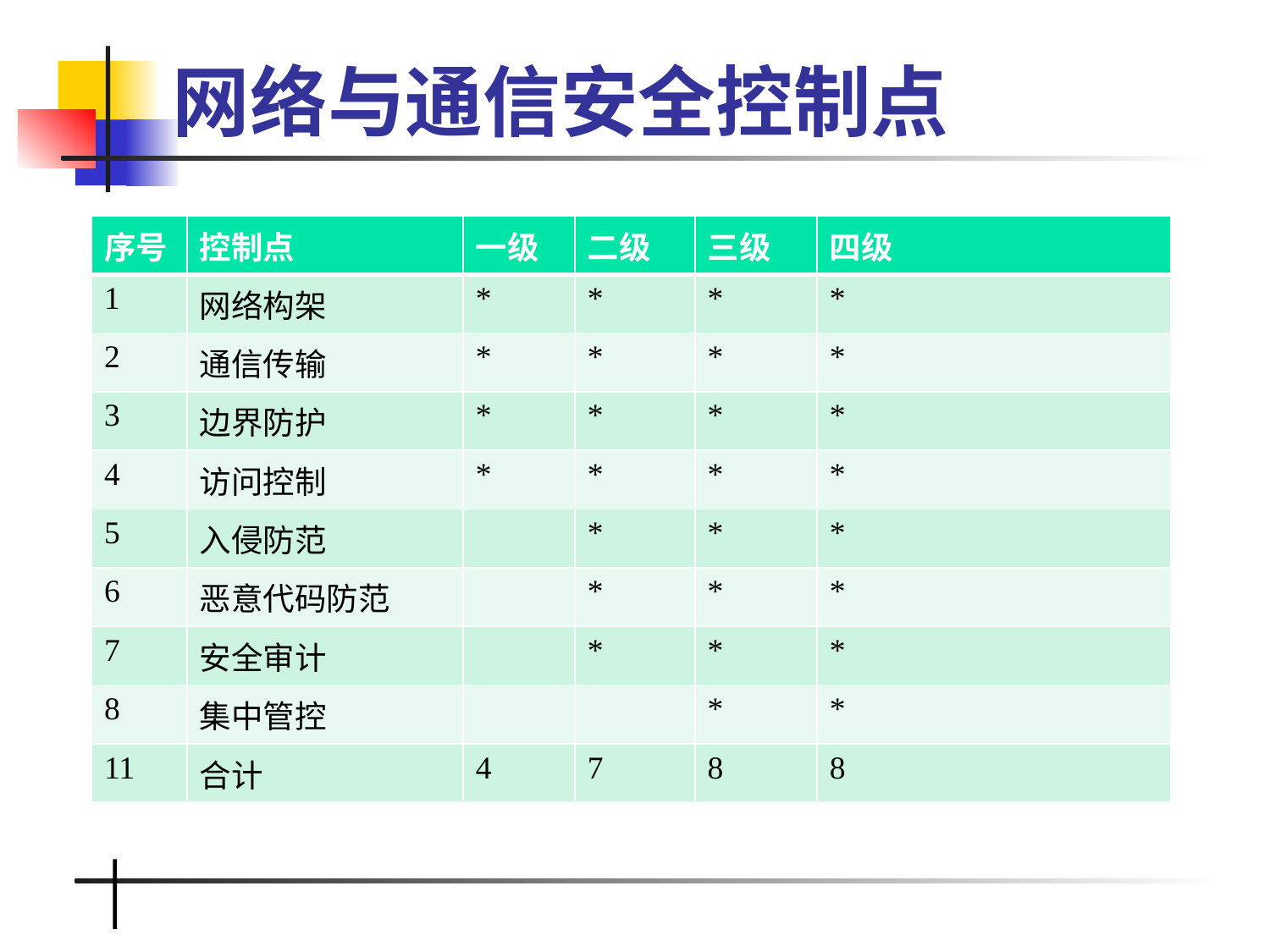

# 网络与通信安全控制点
| 序号 | 控制点 | 一级 | 二级 | 三级 | 四级 |
| --- | --- | --- | --- | --- | --- |
| 1 | 网络构架 | \* | \* | \* | \* |
| 2 | 通信传输 | \* | \* | \* | \* |
| 3 | 边界防护 | \* | \* | \* | \* |
| 4 | 访问控制 | \* | \* | \* | \* |
| 5 | 入侵防范 |  | \* | \* | \* |
| 6 | 恶意代码防范 |  | \* | \* | \* |
| 7 | 安全审计 |  | \* | \* | \* |
| 8 | 集中管控 |  |  | \* | \* |
| 11 | 合计 | 4 | 7 | 8 | 8 |